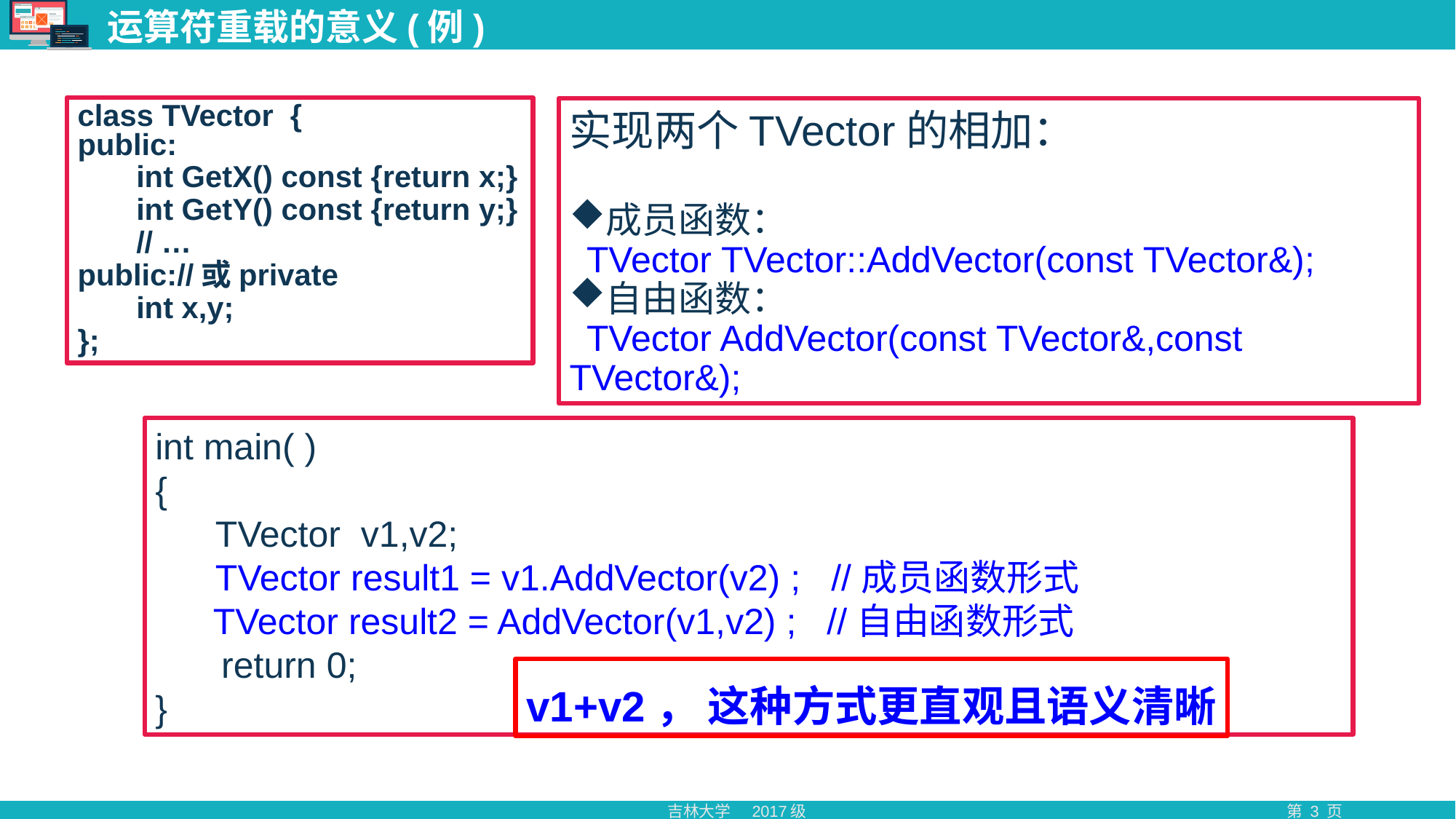

# 运算符重载的意义(例)
class TVector  {
public:
       int GetX() const {return x;}
       int GetY() const {return y;}
       // …
public://或private
       int x,y;
};
实现两个TVector的相加：

成员函数：
 TVector TVector::AddVector(const TVector&);
自由函数：
 TVector AddVector(const TVector&,const TVector&);
int main( )
{
      TVector  v1,v2;
      TVector result1 = v1.AddVector(v2) ;   //成员函数形式
      TVector result2 = AddVector(v1,v2) ;   //自由函数形式
       return 0;
}
v1+v2， 这种方式更直观且语义清晰